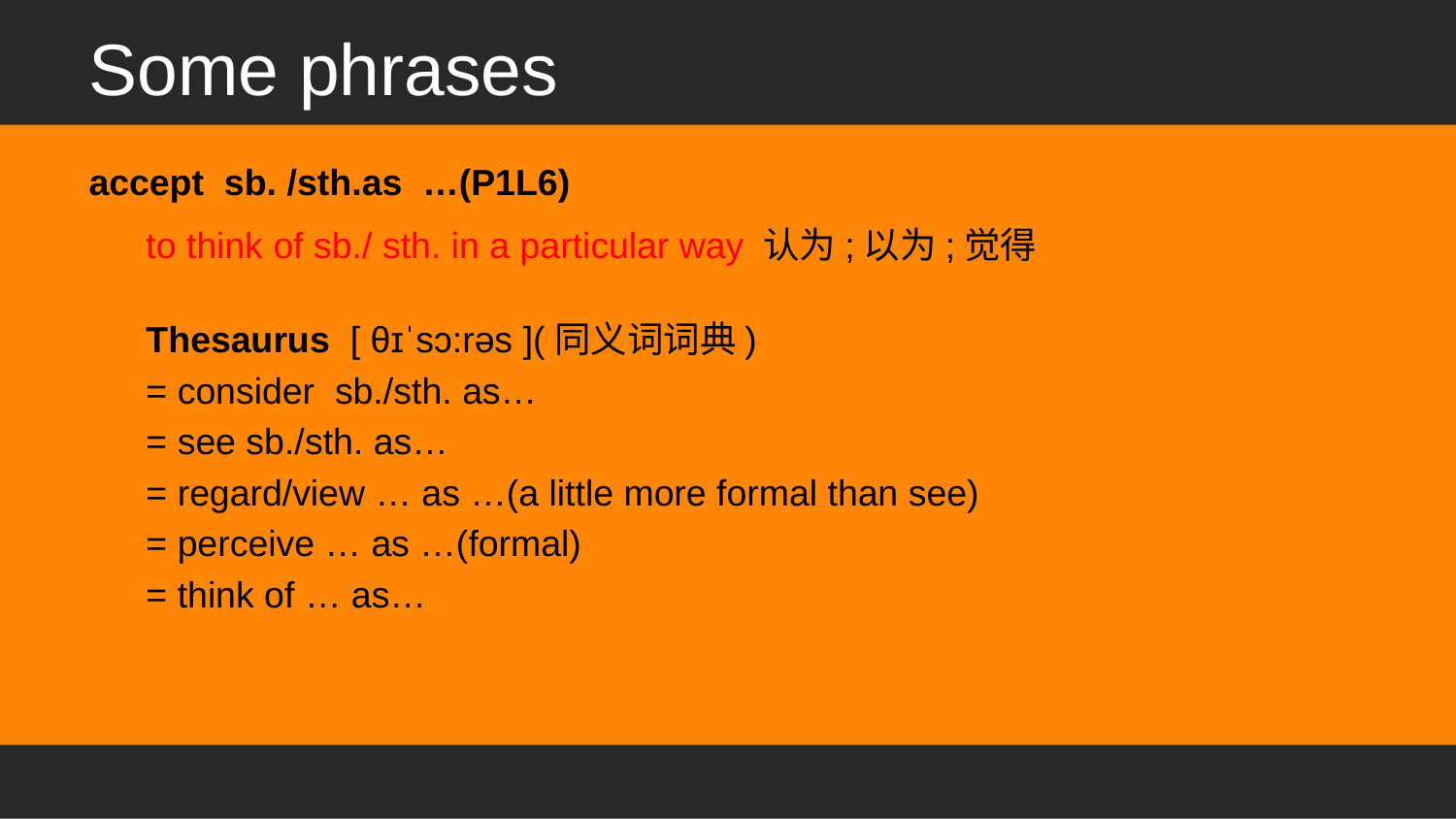

Some phrases

accept  sb. /sth.as  …(P1L6)
to think of sb./ sth. in a particular way 认为;以为;觉得

Thesaurus  [ θɪˈsɔ:rəs ](同义词词典)
= consider  sb./sth. as…
= see sb./sth. as…
= regard/view … as …(a little more formal than see)
= perceive … as …(formal)
= think of … as…